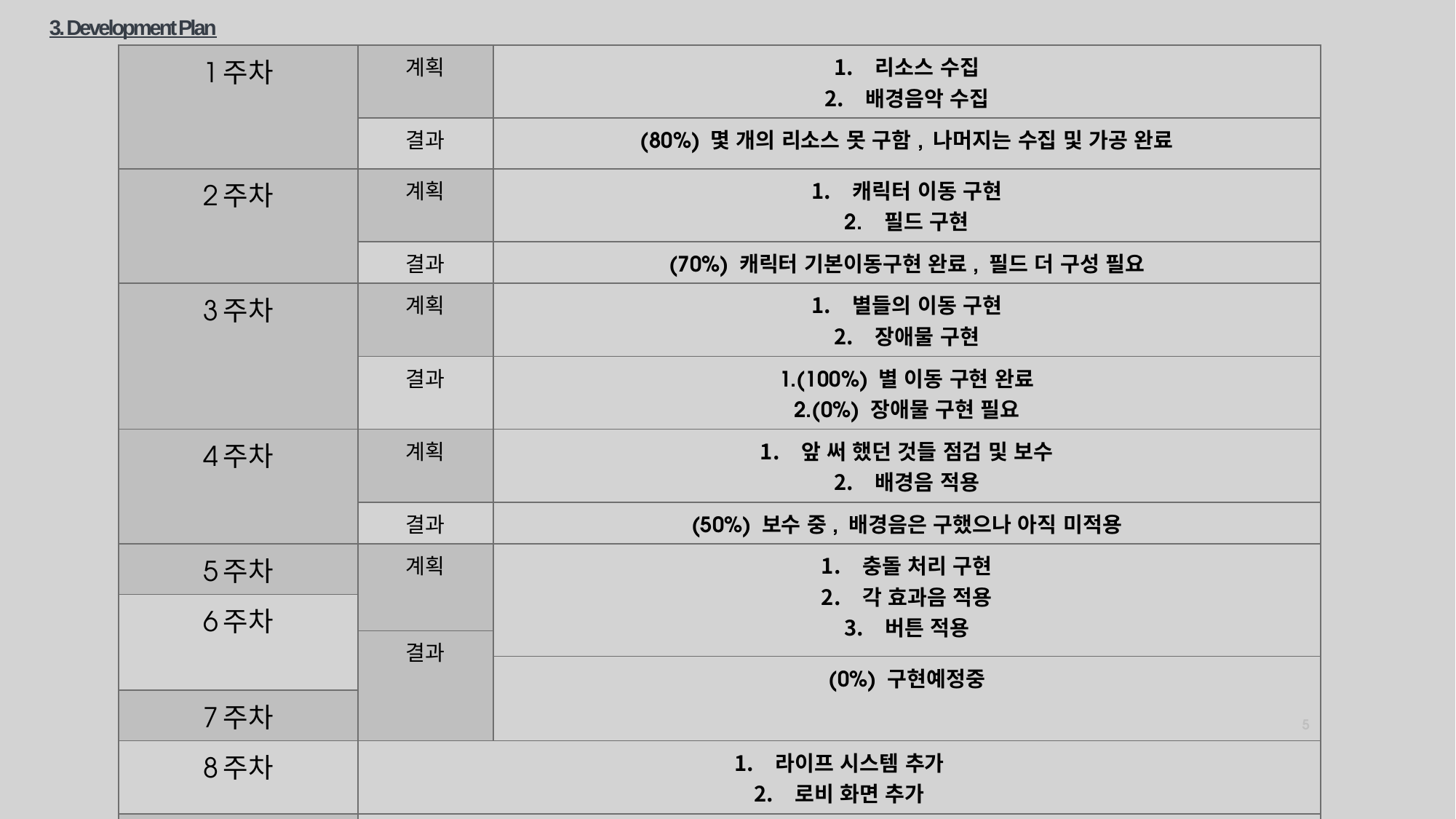

3. Development Plan
| 1주차 | 계획 | 리소스 수집 배경음악 수집 |
| --- | --- | --- |
|  | 결과 | (80%) 몇 개의 리소스 못 구함, 나머지는 수집 및 가공 완료 |
| 2주차 | 계획 | 캐릭터 이동 구현 2. 필드 구현 |
|  | 결과 | (70%) 캐릭터 기본이동구현 완료, 필드 더 구성 필요 |
| 3주차 | 계획 | 별들의 이동 구현 장애물 구현 |
|  | 결과 | 1.(100%) 별 이동 구현 완료 2.(0%) 장애물 구현 필요 |
| 4주차 | 계획 | 앞 써 했던 것들 점검 및 보수 배경음 적용 |
|  | 결과 | (50%) 보수 중, 배경음은 구했으나 아직 미적용 |
| 5주차 | 계획 | 충돌 처리 구현 각 효과음 적용 버튼 적용 |
| 6주차 |  |  |
|  | 결과 |  |
|  |  | (0%) 구현예정중 |
| 7주차 |  |  |
| 8주차 | 라이프 시스템 추가 로비 화면 추가 |  |
| 9주차 | 앞 써 했던 것들 점검 밸런스 조절 |  |
| 10주차 |  |  |
| 11주차 | 최종 점검 및 릴리즈 |  |
#
5